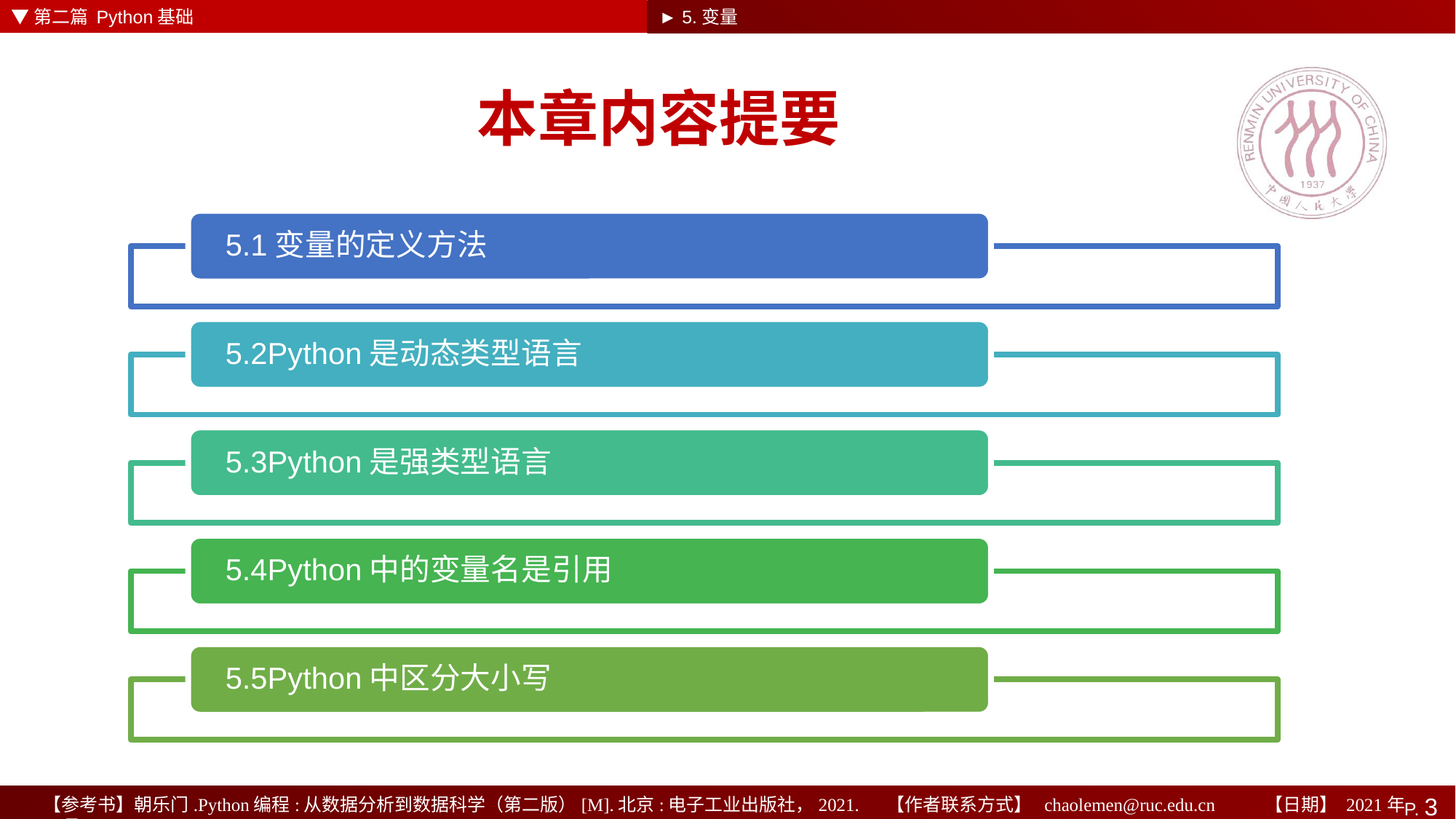

▼第二篇 Python基础
► 5.变量
# 本章内容提要
5.1变量的定义方法
5.2Python是动态类型语言
5.3Python是强类型语言
5.4Python中的变量名是引用
5.5Python中区分大小写